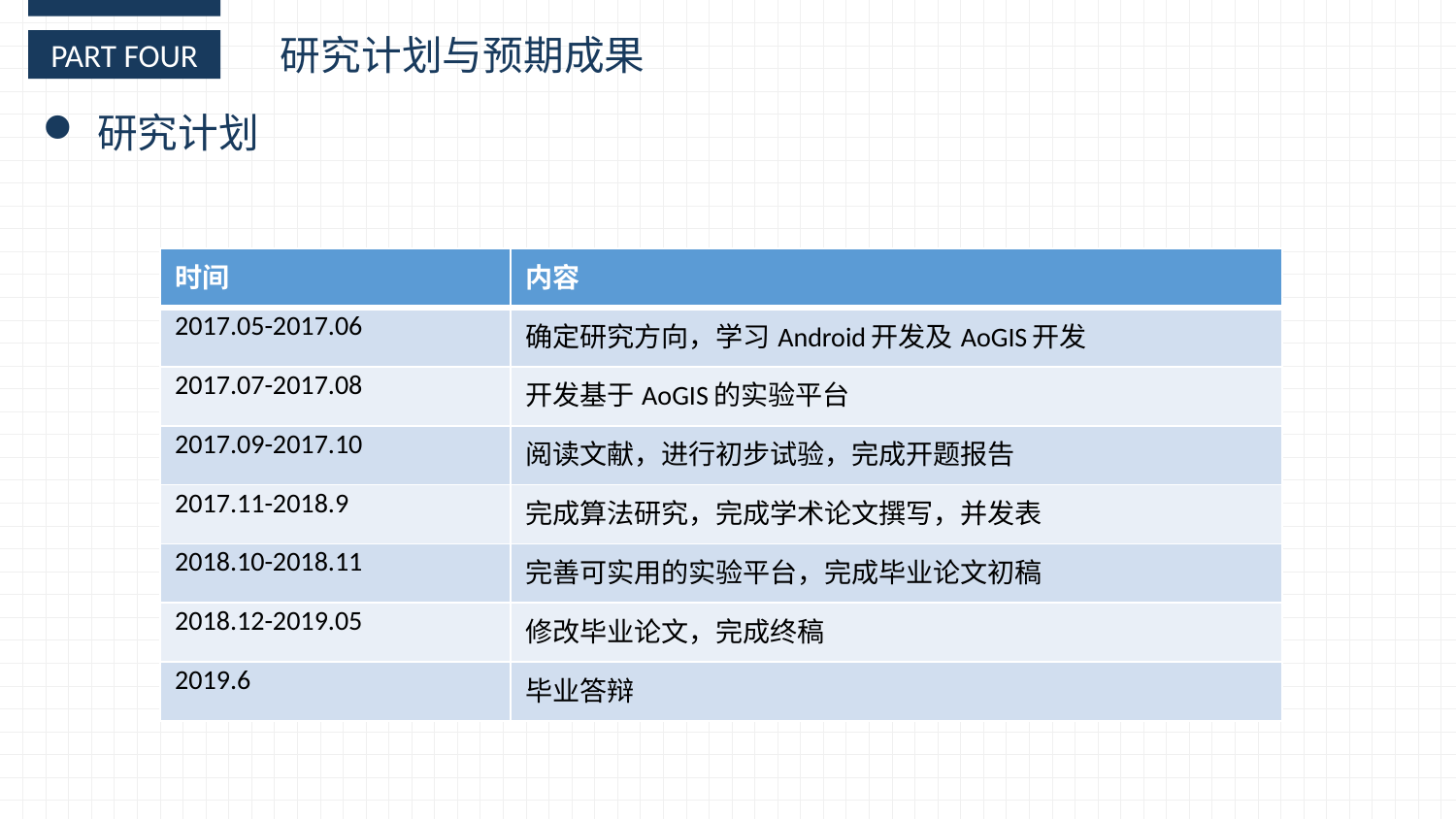

研究计划与预期成果
PART FOUR
研究计划
| 时间 | 内容 |
| --- | --- |
| 2017.05-2017.06 | 确定研究方向，学习Android开发及AoGIS开发 |
| 2017.07-2017.08 | 开发基于AoGIS的实验平台 |
| 2017.09-2017.10 | 阅读文献，进行初步试验，完成开题报告 |
| 2017.11-2018.9 | 完成算法研究，完成学术论文撰写，并发表 |
| 2018.10-2018.11 | 完善可实用的实验平台，完成毕业论文初稿 |
| 2018.12-2019.05 | 修改毕业论文，完成终稿 |
| 2019.6 | 毕业答辩 |